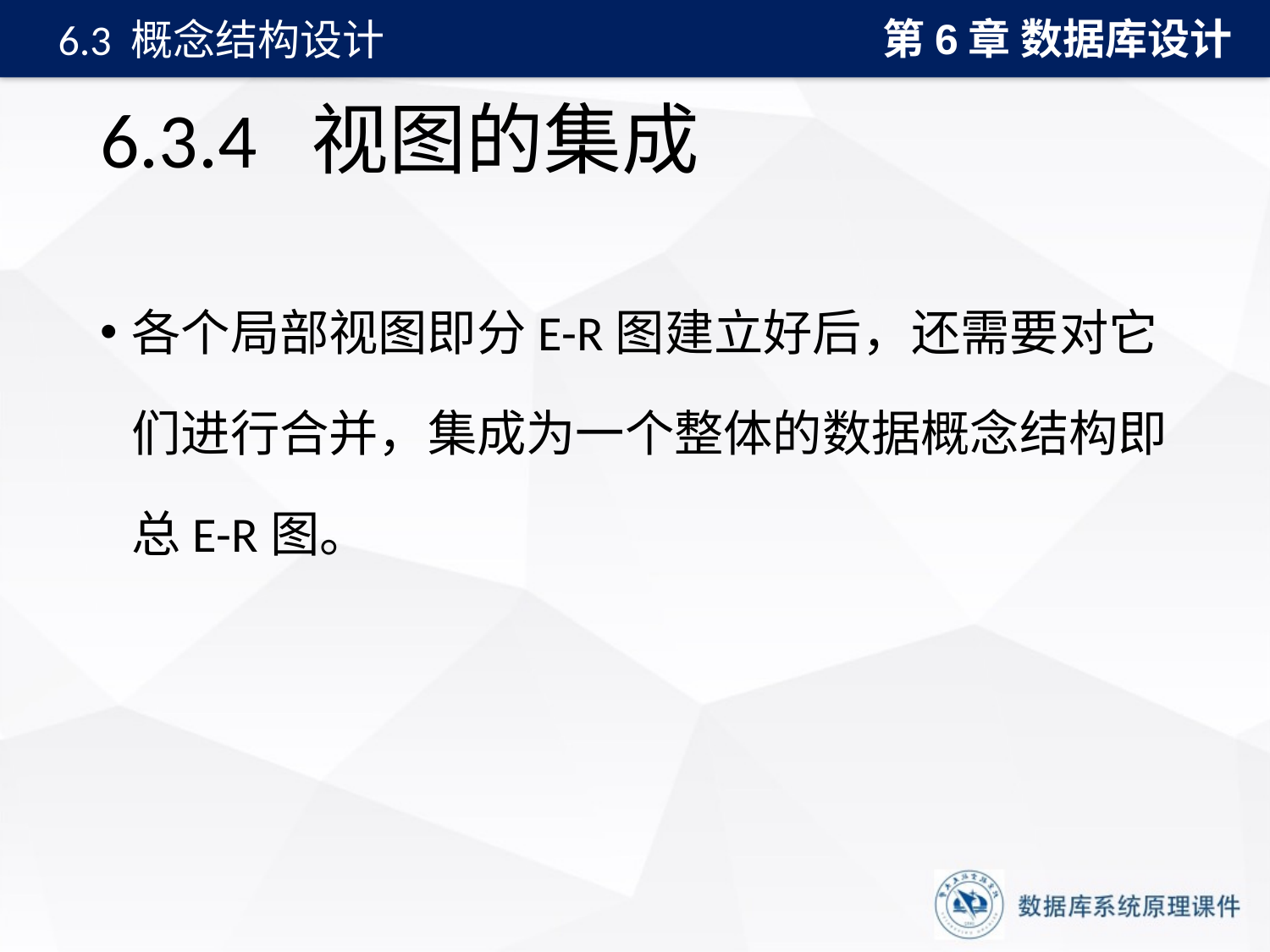

第6章 数据库设计
6.3 概念结构设计
# 6.3.4  视图的集成
各个局部视图即分E-R图建立好后，还需要对它们进行合并，集成为一个整体的数据概念结构即总E-R图。